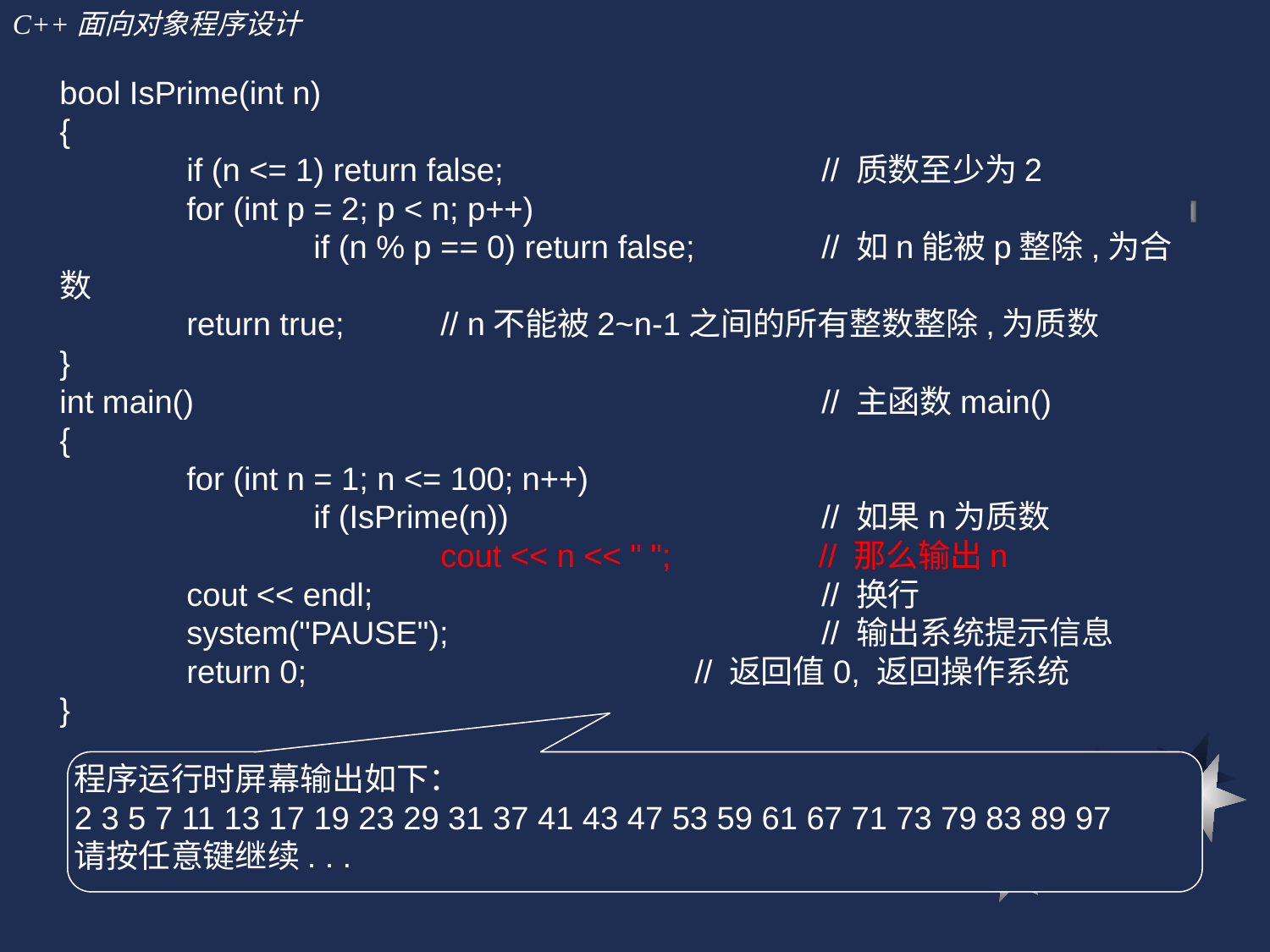

bool IsPrime(int n)
{
	if (n <= 1) return false;			// 质数至少为2
	for (int p = 2; p < n; p++)
		if (n % p == 0) return false;	// 如n能被p整除,为合数
	return true;	// n不能被2~n-1之间的所有整数整除,为质数
}
int main()					// 主函数main()
{
	for (int n = 1; n <= 100; n++)
		if (IsPrime(n))			// 如果n为质数
			cout << n << " ";	              // 那么输出n
	cout << endl;				// 换行
	system("PAUSE");			// 输出系统提示信息
	return 0;               			// 返回值0, 返回操作系统
}
程序运行时屏幕输出如下：
2 3 5 7 11 13 17 19 23 29 31 37 41 43 47 53 59 61 67 71 73 79 83 89 97
请按任意键继续. . .